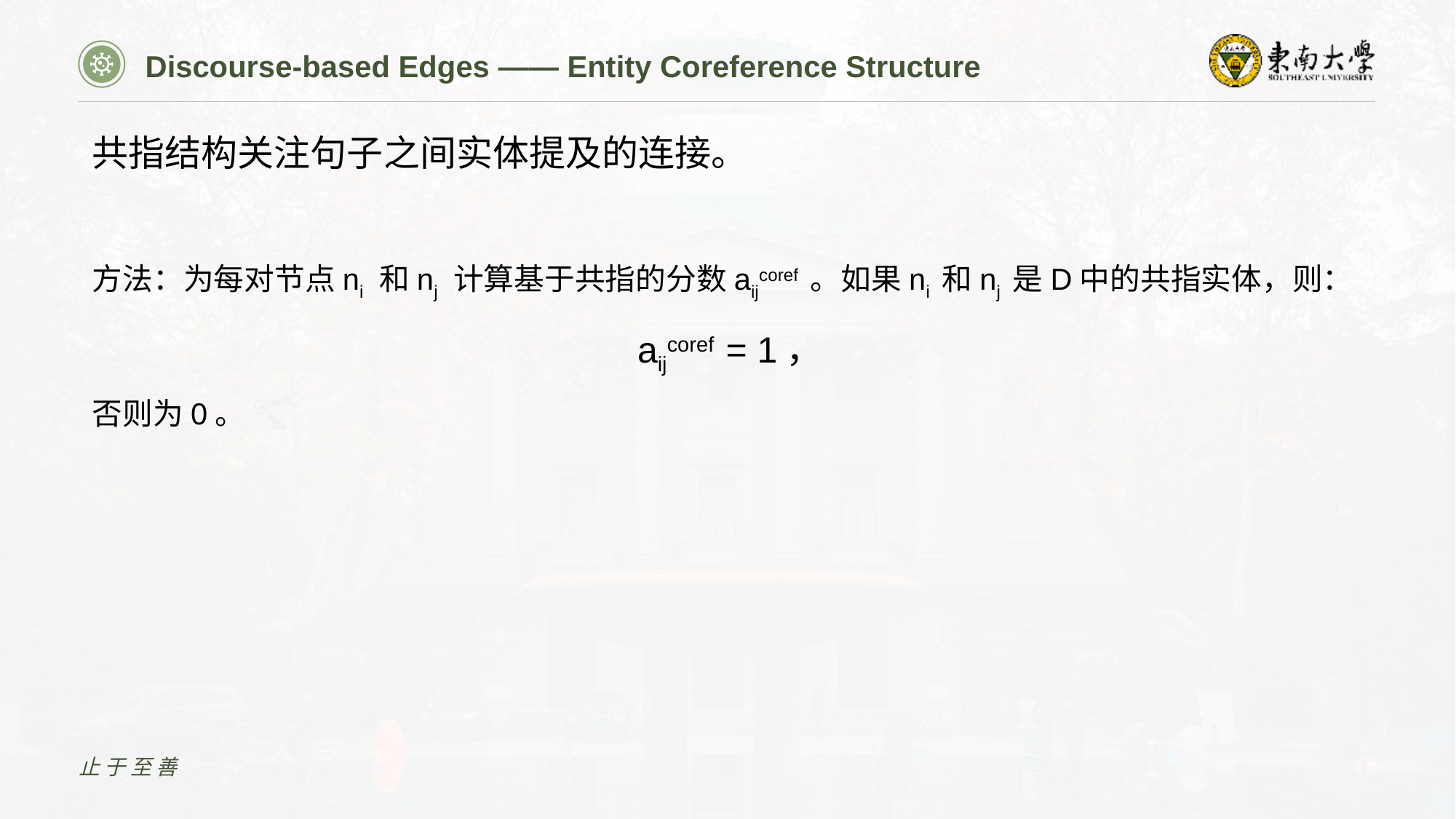

Discourse-based Edges —— Entity Coreference Structure
共指结构关注句子之间实体提及的连接。

方法：为每对节点ni 和nj 计算基于共指的分数aijcoref 。如果ni 和nj 是D中的共指实体，则：
aijcoref  = 1，
否则为0。

止于至善
13